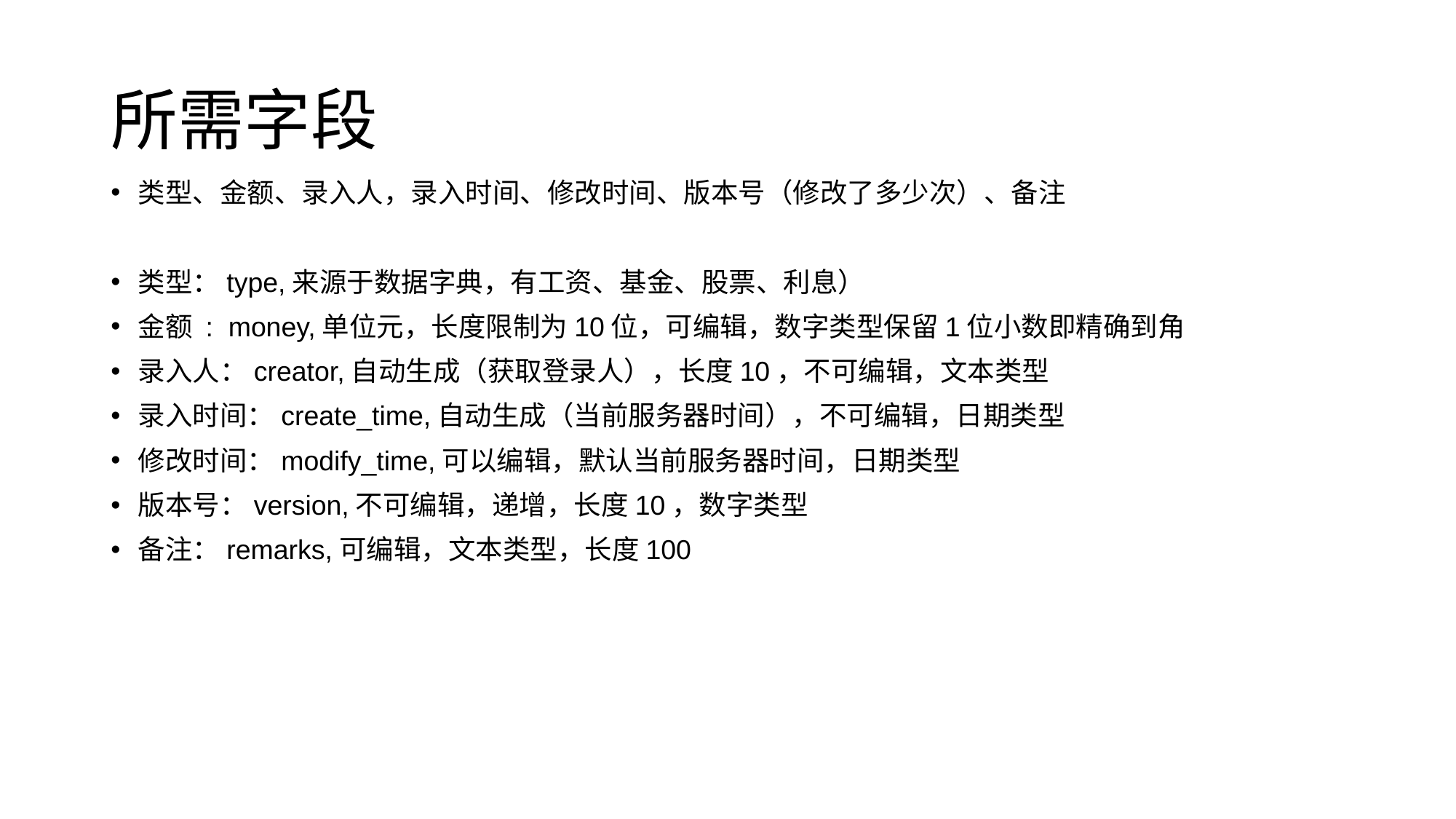

# 所需字段
类型、金额、录入人，录入时间、修改时间、版本号（修改了多少次）、备注

类型：type,来源于数据字典，有工资、基金、股票、利息）
金额 :  money,单位元，长度限制为10位，可编辑，数字类型保留1位小数即精确到角
录入人：creator,自动生成（获取登录人），长度10，不可编辑，文本类型
录入时间：create_time,自动生成（当前服务器时间），不可编辑，日期类型
修改时间：modify_time,可以编辑，默认当前服务器时间，日期类型
版本号：version,不可编辑，递增，长度10，数字类型
备注：remarks,可编辑，文本类型，长度100